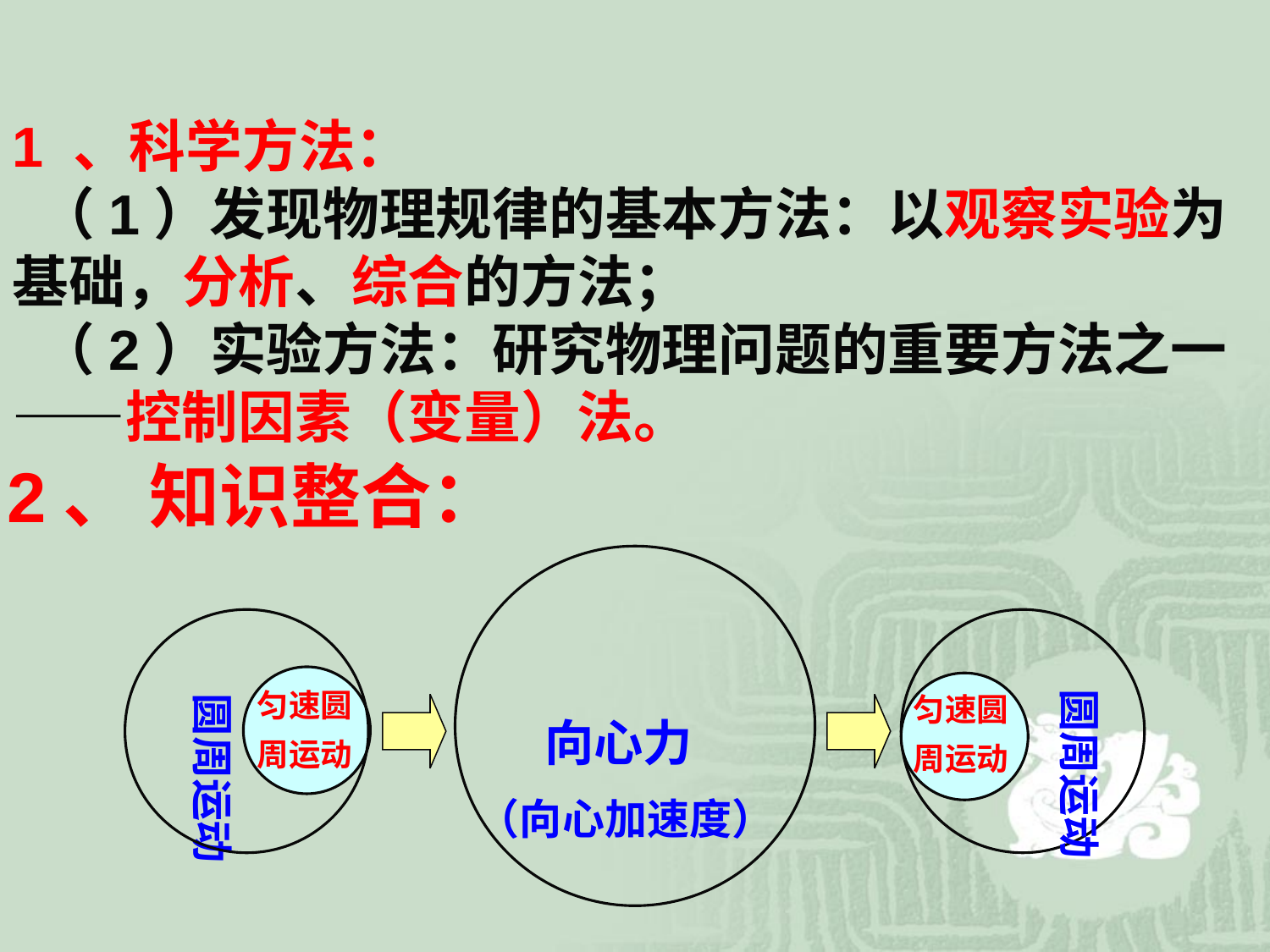

1 、科学方法：
 （1）发现物理规律的基本方法：以观察实验为基础，分析、综合的方法；
 （2）实验方法：研究物理问题的重要方法之一——控制因素（变量）法。
2、 知识整合：

圆周运动
匀速圆
周运动
圆周运动
匀速圆
周运动

      向心力
（向心加速度）